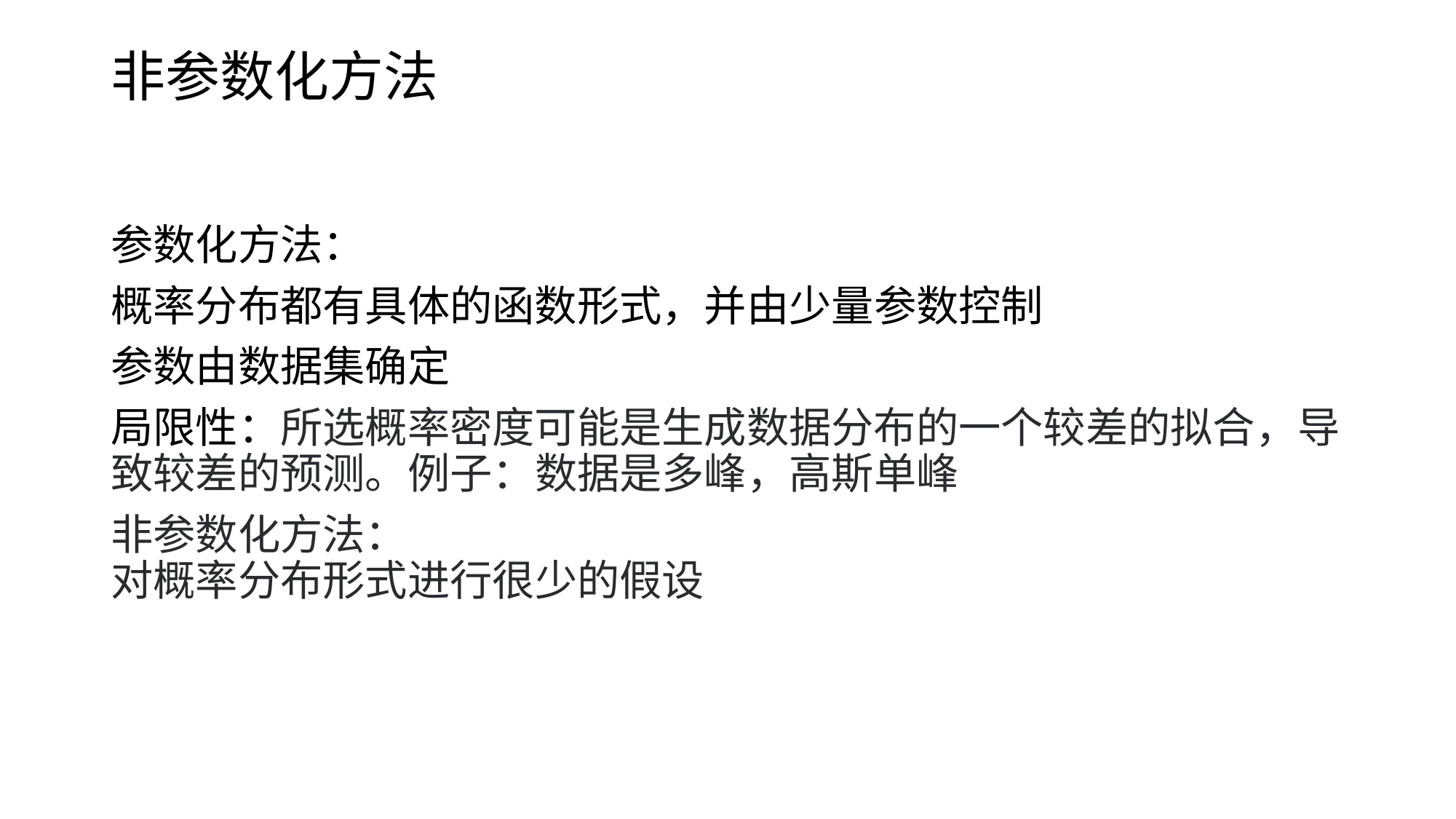

# 非参数化方法
参数化方法：
概率分布都有具体的函数形式，并由少量参数控制
参数由数据集确定
局限性：所选概率密度可能是生成数据分布的一个较差的拟合，导致较差的预测。例子：数据是多峰，高斯单峰
非参数化方法：
对概率分布形式进行很少的假设